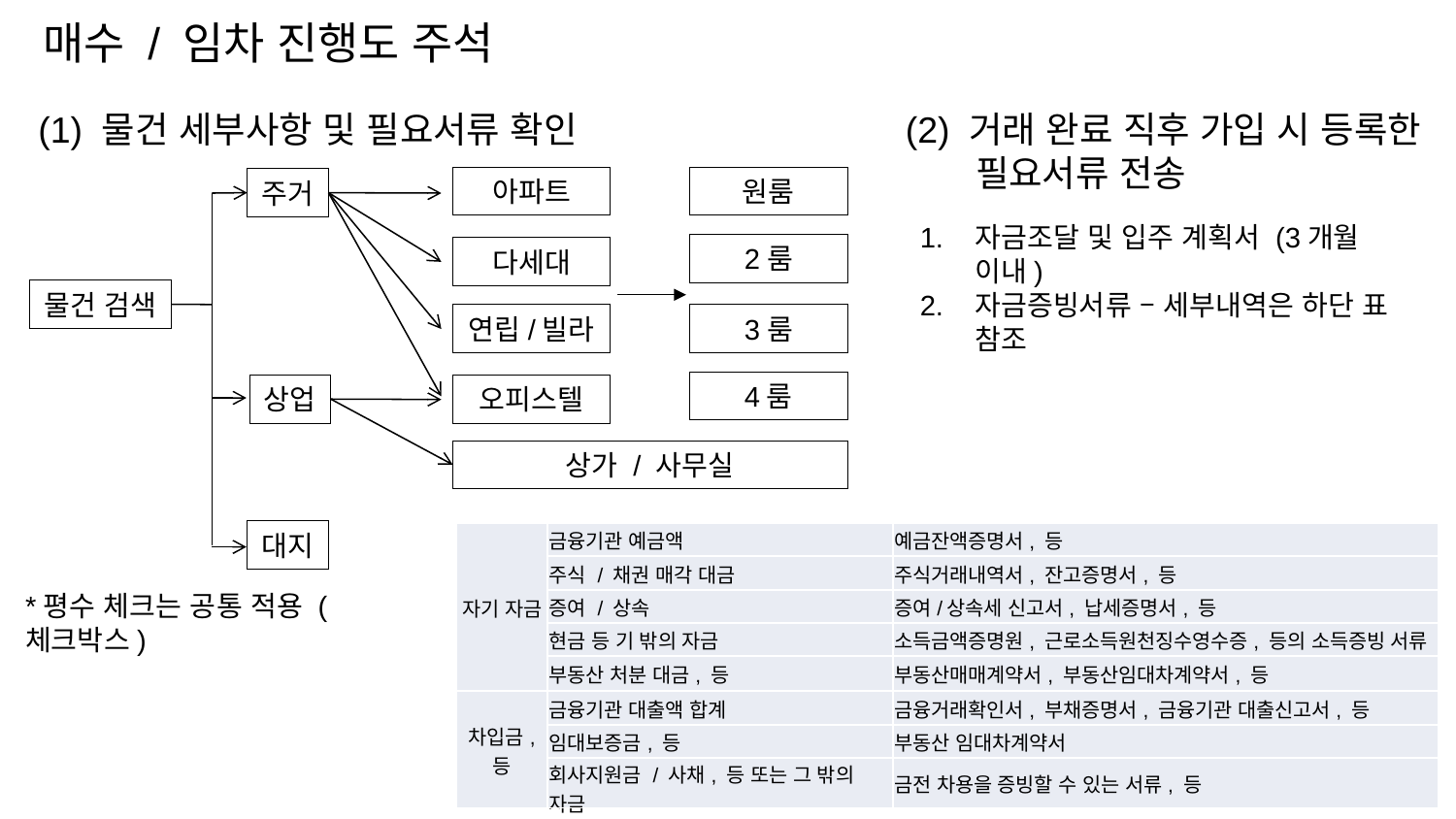

매수 / 임차 진행도 주석
(1) 물건 세부사항 및 필요서류 확인
(2) 거래 완료 직후 가입 시 등록한
      필요서류 전송
아파트
원룸
주거
자금조달 및 입주 계획서 (3개월 이내)
자금증빙서류 – 세부내역은 하단 표 참조
2룸
다세대
물건 검색
연립/빌라
3룸
4룸
상업
오피스텔
상가 / 사무실
대지
| 자기 자금 | 금융기관 예금액 | 예금잔액증명서, 등 |
| --- | --- | --- |
|  | 주식 / 채권 매각 대금 | 주식거래내역서, 잔고증명서, 등 |
|  | 증여 / 상속 | 증여/상속세 신고서, 납세증명서, 등 |
|  | 현금 등 기 밖의 자금 | 소득금액증명원, 근로소득원천징수영수증, 등의 소득증빙 서류 |
|  | 부동산 처분 대금, 등 | 부동산매매계약서, 부동산임대차계약서, 등 |
| 차입금, 등 | 금융기관 대출액 합계 | 금융거래확인서, 부채증명서, 금융기관 대출신고서, 등 |
|  | 임대보증금, 등 | 부동산 임대차계약서 |
|  | 회사지원금 / 사채, 등 또는 그 밖의 자금 | 금전 차용을 증빙할 수 있는 서류, 등 |
*평수 체크는 공통 적용 (체크박스)